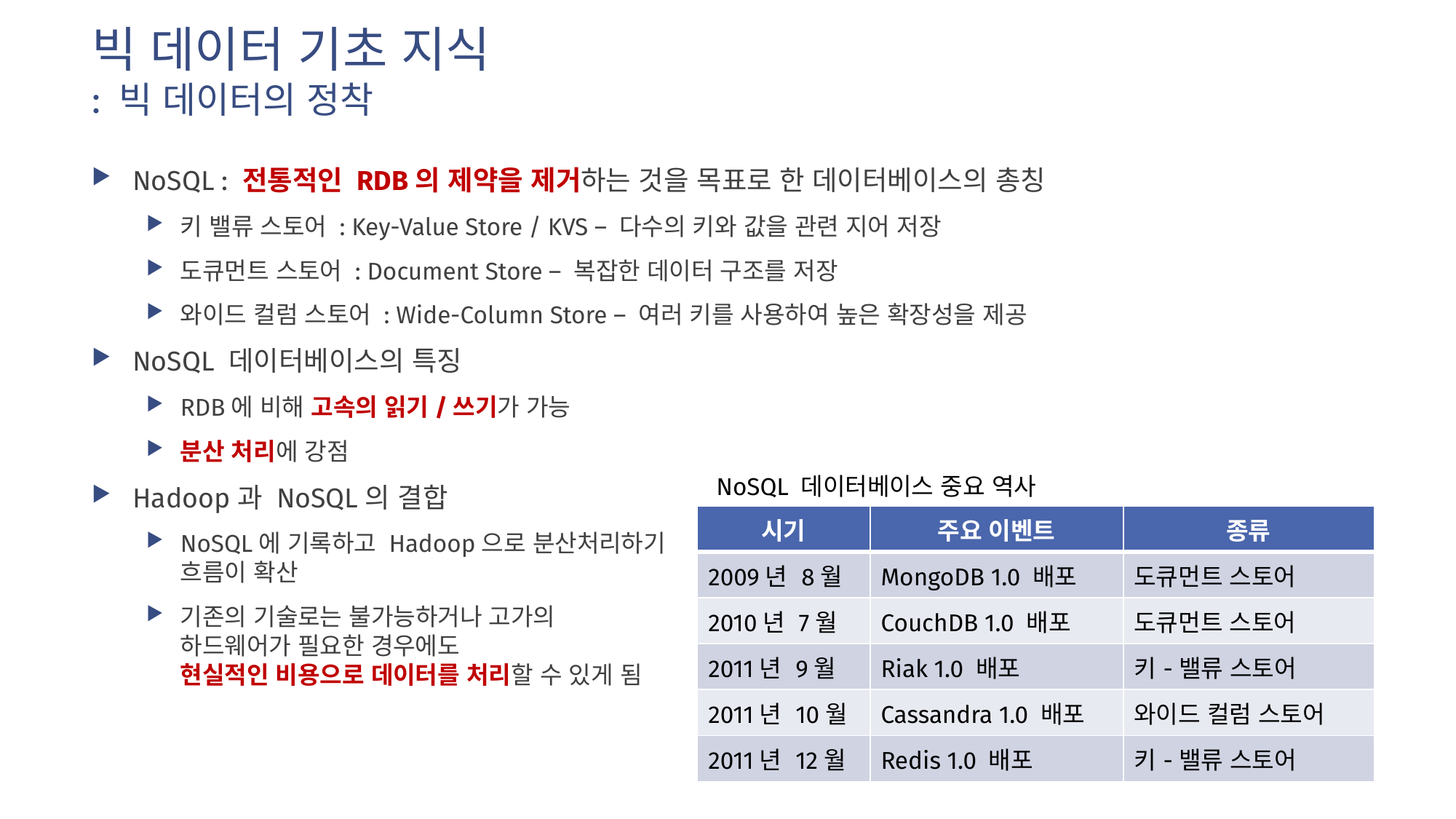

# 빅 데이터 기초 지식 : 빅 데이터의 정착
NoSQL : 전통적인 RDB의 제약을 제거하는 것을 목표로 한 데이터베이스의 총칭
키 밸류 스토어 : Key-Value Store / KVS – 다수의 키와 값을 관련 지어 저장
도큐먼트 스토어 : Document Store – 복잡한 데이터 구조를 저장
와이드 컬럼 스토어 : Wide-Column Store – 여러 키를 사용하여 높은 확장성을 제공
NoSQL 데이터베이스의 특징
RDB에 비해 고속의 읽기/쓰기가 가능
분산 처리에 강점
Hadoop과 NoSQL의 결합
NoSQL에 기록하고 Hadoop으로 분산처리하기
흐름이 확산
기존의 기술로는 불가능하거나 고가의
하드웨어가 필요한 경우에도
현실적인 비용으로 데이터를 처리할 수 있게 됨

NoSQL 데이터베이스 중요 역사
| 시기 | 주요 이벤트 | 종류 |
| --- | --- | --- |
| 2009년 8월 | MongoDB 1.0 배포 | 도큐먼트 스토어 |
| 2010년 7월 | CouchDB 1.0 배포 | 도큐먼트 스토어 |
| 2011년 9월 | Riak 1.0 배포 | 키-밸류 스토어 |
| 2011년 10월 | Cassandra 1.0 배포 | 와이드 컬럼 스토어 |
| 2011년 12월 | Redis 1.0 배포 | 키-밸류 스토어 |